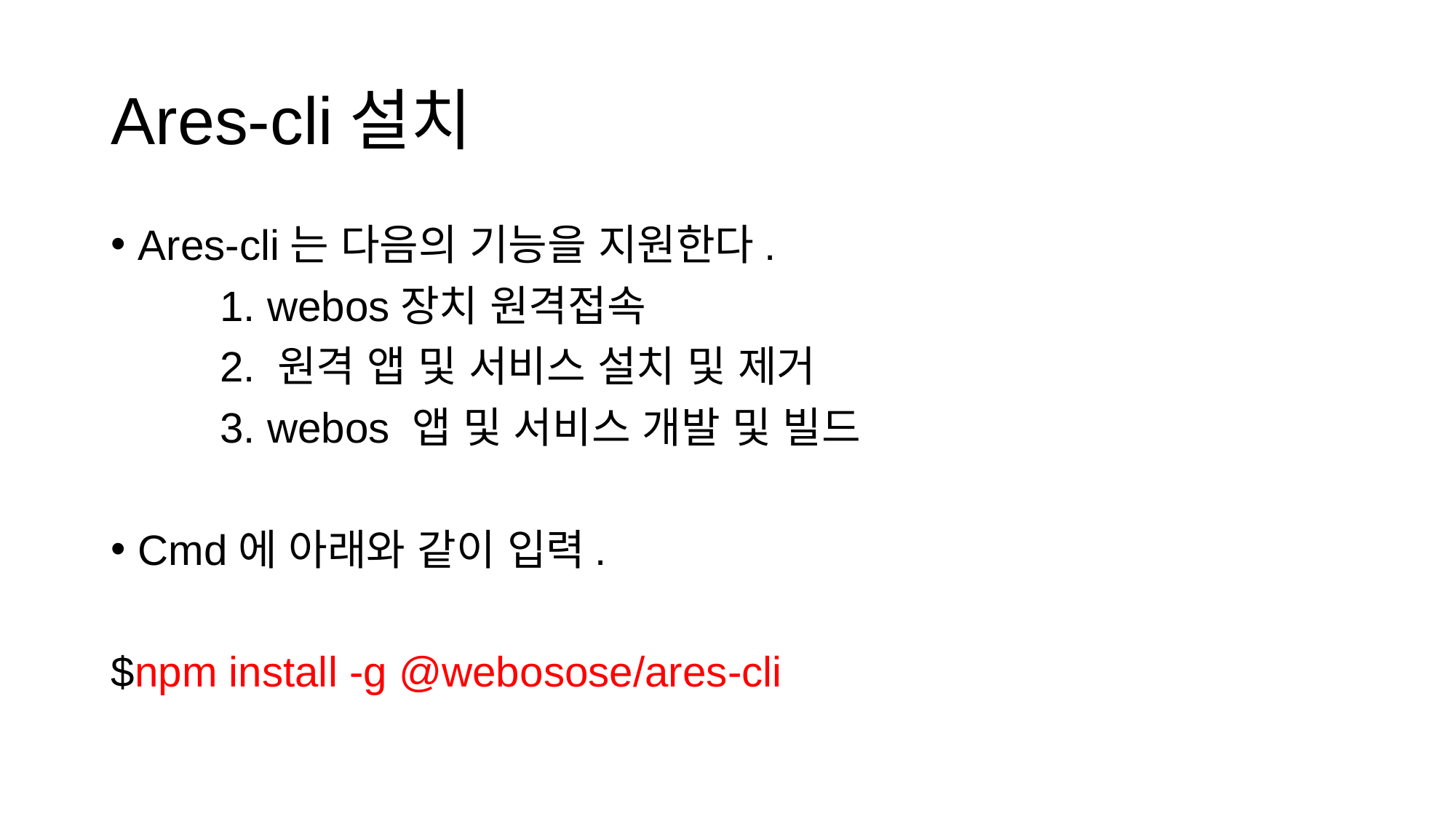

# Ares-cli설치
Ares-cli는 다음의 기능을 지원한다.
	1. webos장치 원격접속
	2. 원격 앱 및 서비스 설치 및 제거
	3. webos 앱 및 서비스 개발 및 빌드

Cmd에 아래와 같이 입력.

$npm install -g @webosose/ares-cli